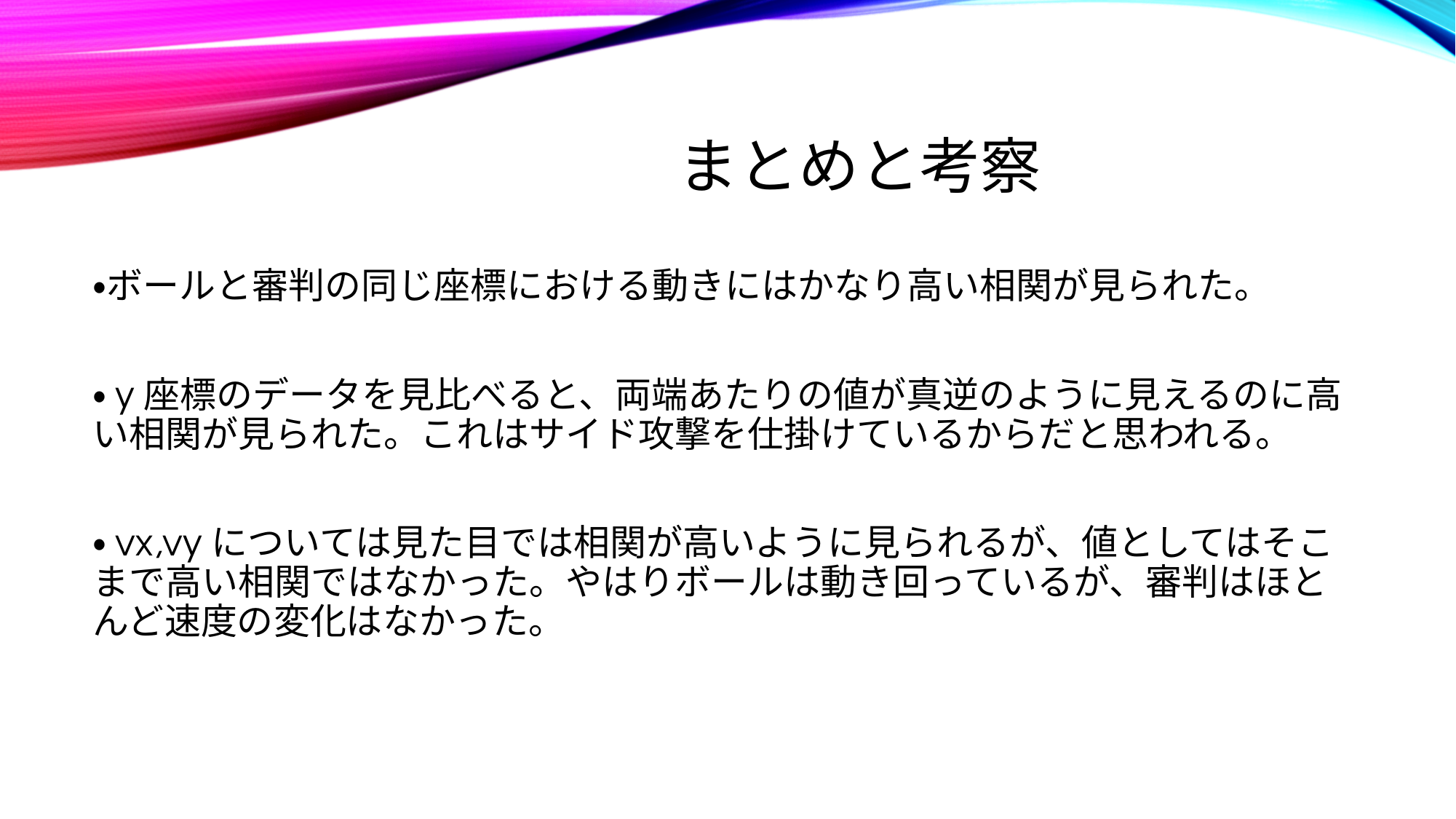

# まとめと考察
・ボールと審判の同じ座標における動きにはかなり高い相関が見られた。

・y座標のデータを見比べると、両端あたりの値が真逆のように見えるのに高い相関が見られた。これはサイド攻撃を仕掛けているからだと思われる。

・vx,vyについては見た目では相関が高いように見られるが、値としてはそこまで高い相関ではなかった。やはりボールは動き回っているが、審判はほとんど速度の変化はなかった。